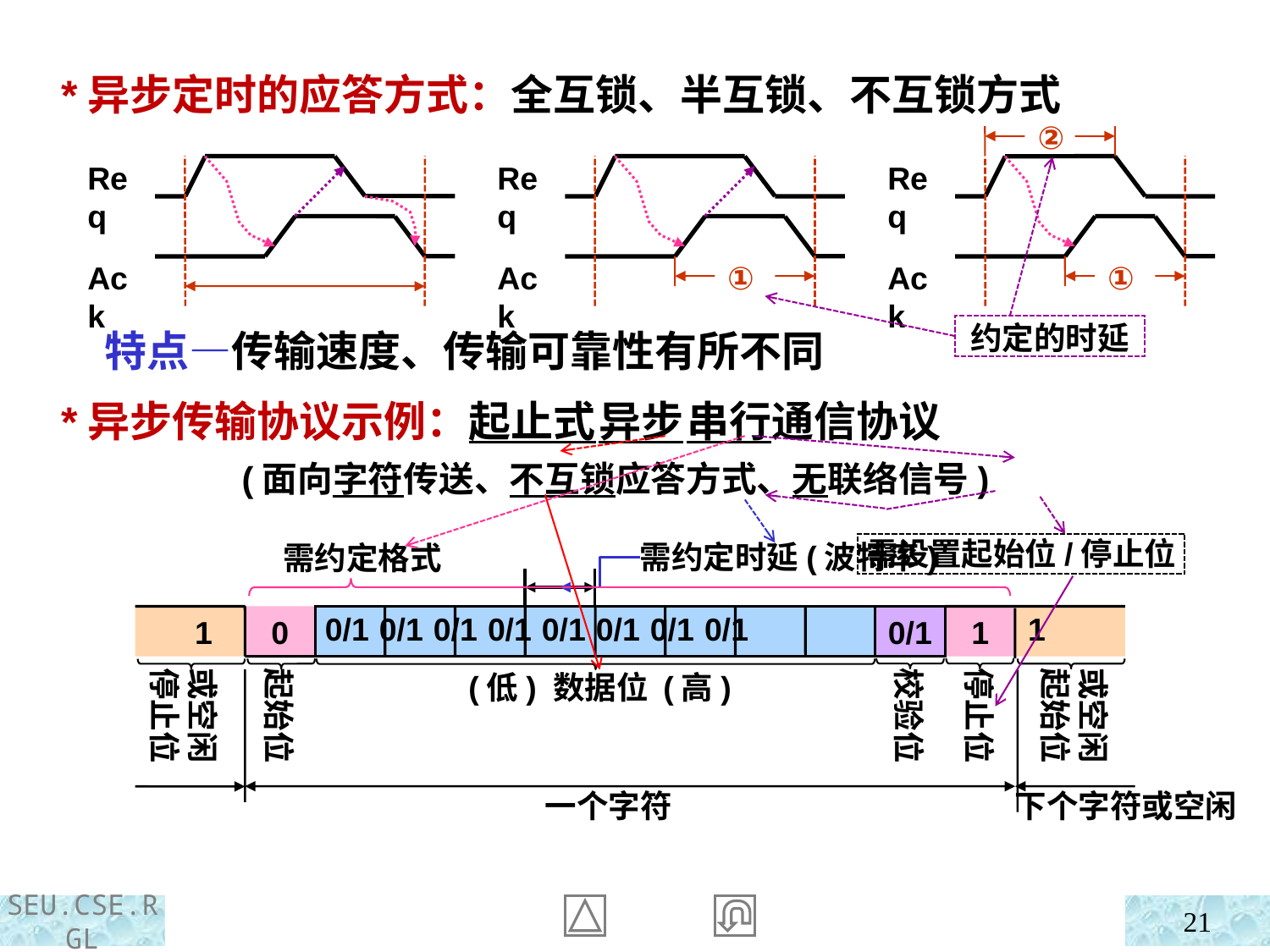

*异步定时的应答方式：全互锁、半互锁、不互锁方式
②

Req

Ack

①

Req

Ack

Req

Ack

①

约定的时延
      特点—传输速度、传输可靠性有所不同
  *异步传输协议示例：起止式 异步 串行通信协议
                     (面向字符传送、不互锁应答方式、无联络信号)

需约定格式
需设置起始位/停止位
需约定时延(波特率)

   1

0

0/1  0/1  0/1  0/1  0/1  0/1  0/1  0/1

0/1
1

  1

或空闲停止位
起始位
(低) 数据位 (高)
校验位
停止位
或空闲起始位

一个字符
下个字符或空闲

21